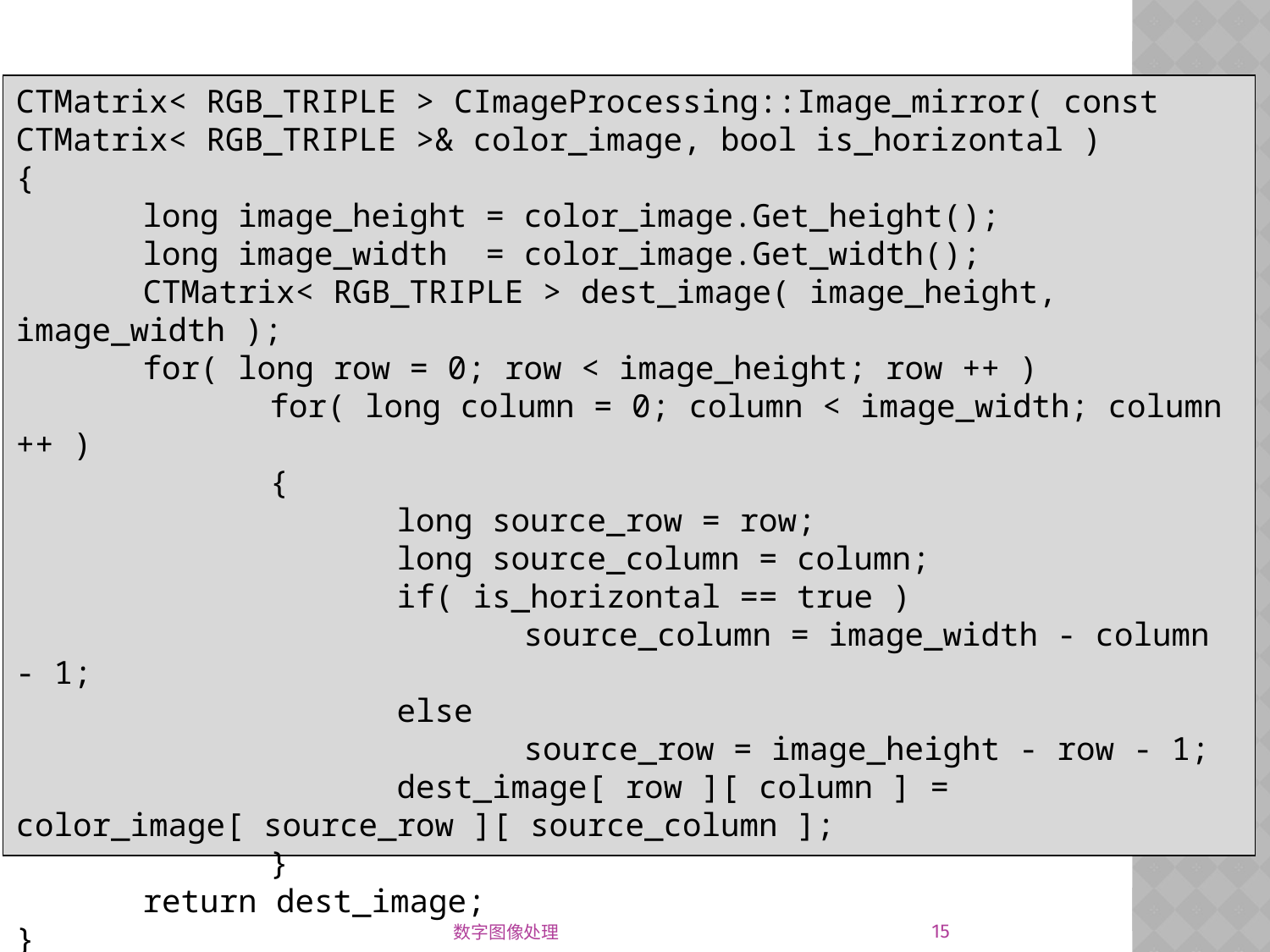

CTMatrix< RGB_TRIPLE > CImageProcessing::Image_mirror( const CTMatrix< RGB_TRIPLE >& color_image, bool is_horizontal )
{
	long image_height = color_image.Get_height();
	long image_width  = color_image.Get_width();
	CTMatrix< RGB_TRIPLE > dest_image( image_height, image_width );
	for( long row = 0; row < image_height; row ++ )
		for( long column = 0; column < image_width; column ++ )
		{
			long source_row = row;
			long source_column = column;
			if( is_horizontal == true )
				source_column = image_width - column - 1;
			else
				source_row = image_height - row - 1;
			dest_image[ row ][ column ] = color_image[ source_row ][ source_column ];
		}
	return dest_image;
}
15
数字图像处理